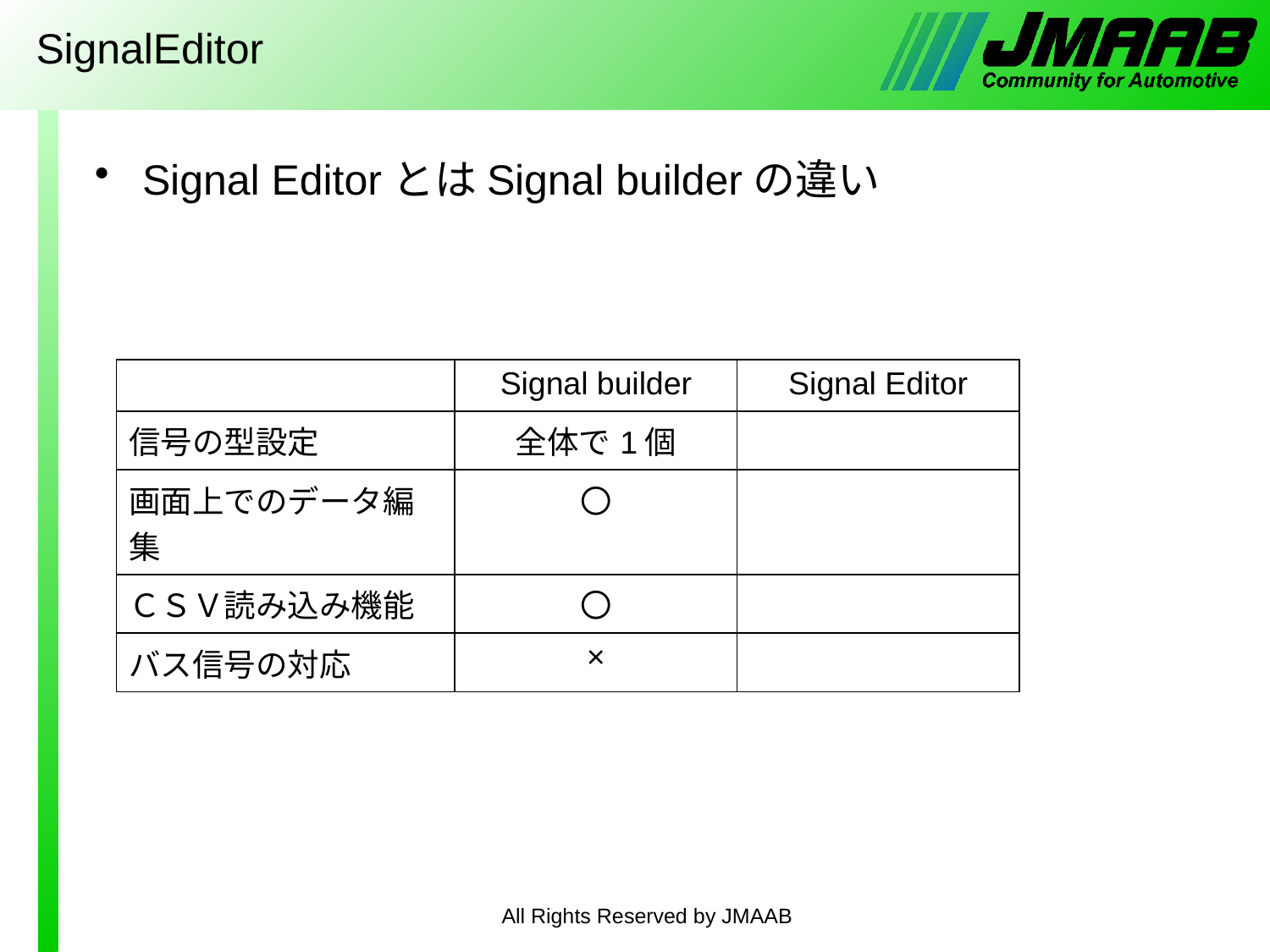

# SignalEditor
Signal EditorとはSignal builderの違い

|  | Signal builder | Signal Editor |
| --- | --- | --- |
| 信号の型設定 | 全体で1個 |  |
| 画面上でのデータ編集 | 〇 |  |
| ＣＳＶ読み込み機能 | 〇 |  |
| バス信号の対応 | × |  |